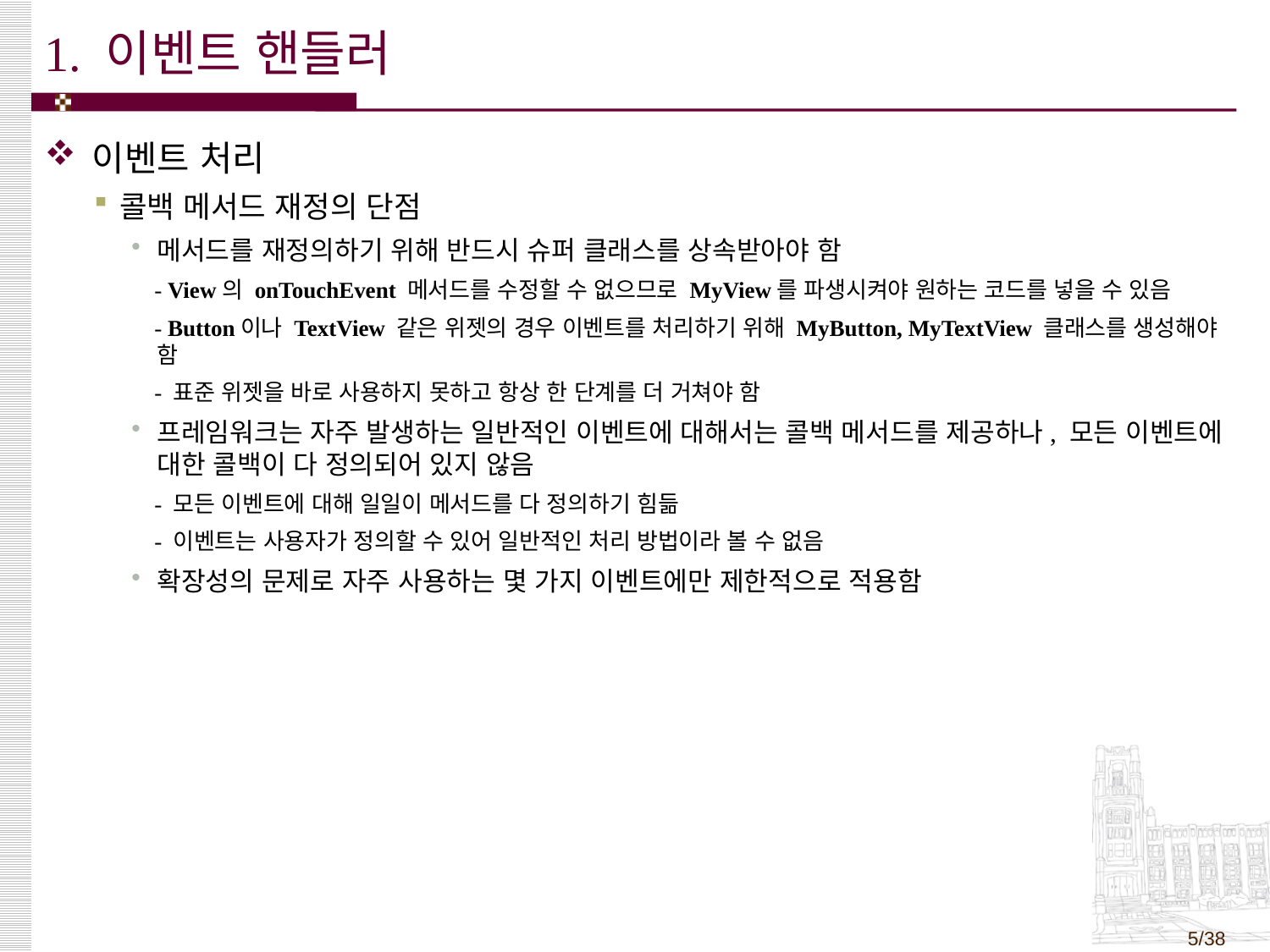

# 1. 이벤트 핸들러
이벤트 처리
콜백 메서드 재정의 단점
메서드를 재정의하기 위해 반드시 슈퍼 클래스를 상속받아야 함
    - View의 onTouchEvent 메서드를 수정할 수 없으므로 MyView를 파생시켜야 원하는 코드를 넣을 수 있음
    - Button이나 TextView 같은 위젯의 경우 이벤트를 처리하기 위해 MyButton, MyTextView 클래스를 생성해야 함
    - 표준 위젯을 바로 사용하지 못하고 항상 한 단계를 더 거쳐야 함
프레임워크는 자주 발생하는 일반적인 이벤트에 대해서는 콜백 메서드를 제공하나, 모든 이벤트에 대한 콜백이 다 정의되어 있지 않음
    - 모든 이벤트에 대해 일일이 메서드를 다 정의하기 힘듦
    - 이벤트는 사용자가 정의할 수 있어 일반적인 처리 방법이라 볼 수 없음
확장성의 문제로 자주 사용하는 몇 가지 이벤트에만 제한적으로 적용함